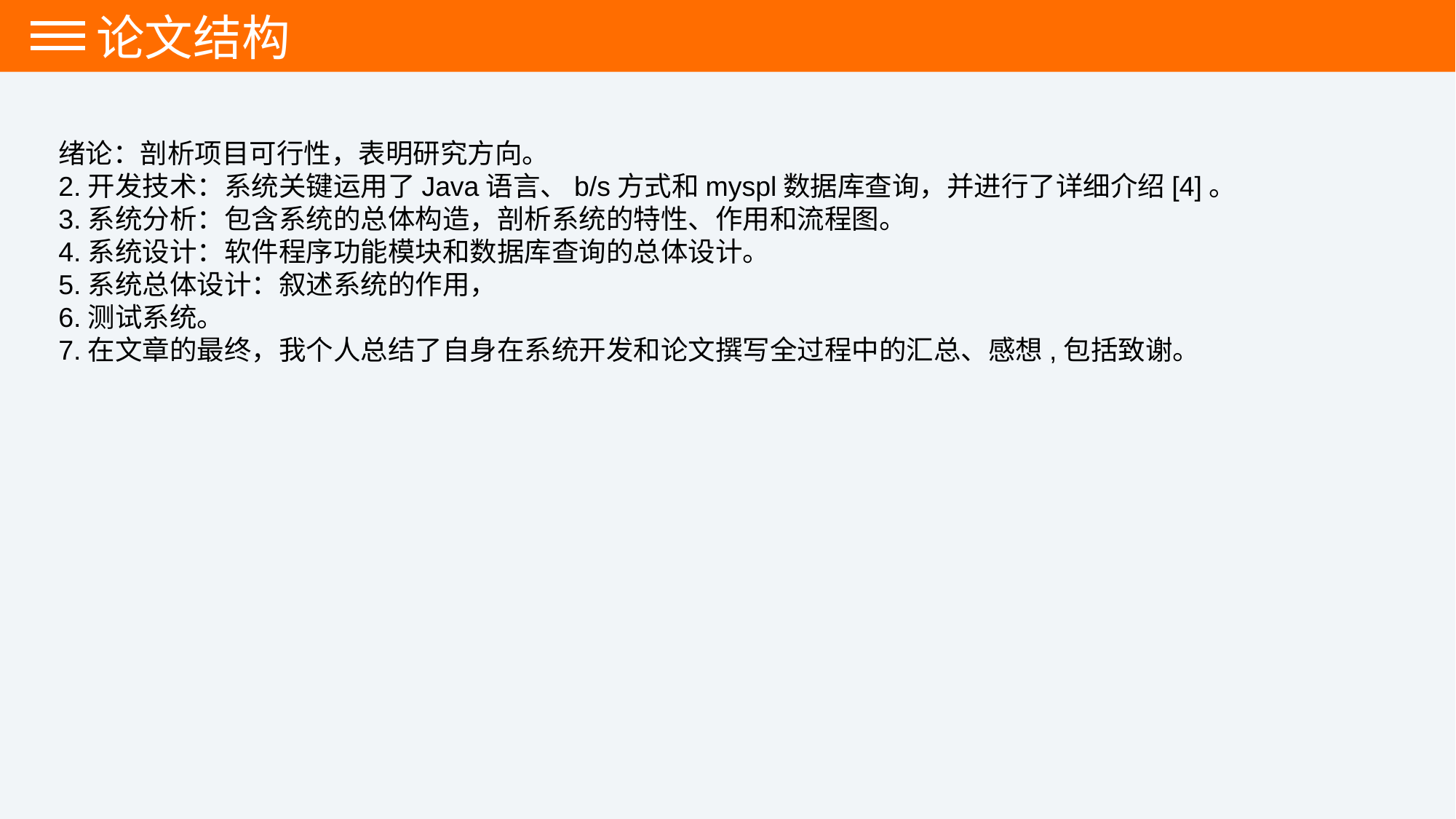

论文结构
绪论：剖析项目可行性，表明研究方向。
2.开发技术：系统关键运用了Java语言、b/s方式和myspl数据库查询，并进行了详细介绍[4]。
3.系统分析：包含系统的总体构造，剖析系统的特性、作用和流程图。
4.系统设计：软件程序功能模块和数据库查询的总体设计。
5.系统总体设计：叙述系统的作用，
6.测试系统。
7.在文章的最终，我个人总结了自身在系统开发和论文撰写全过程中的汇总、感想,包括致谢。